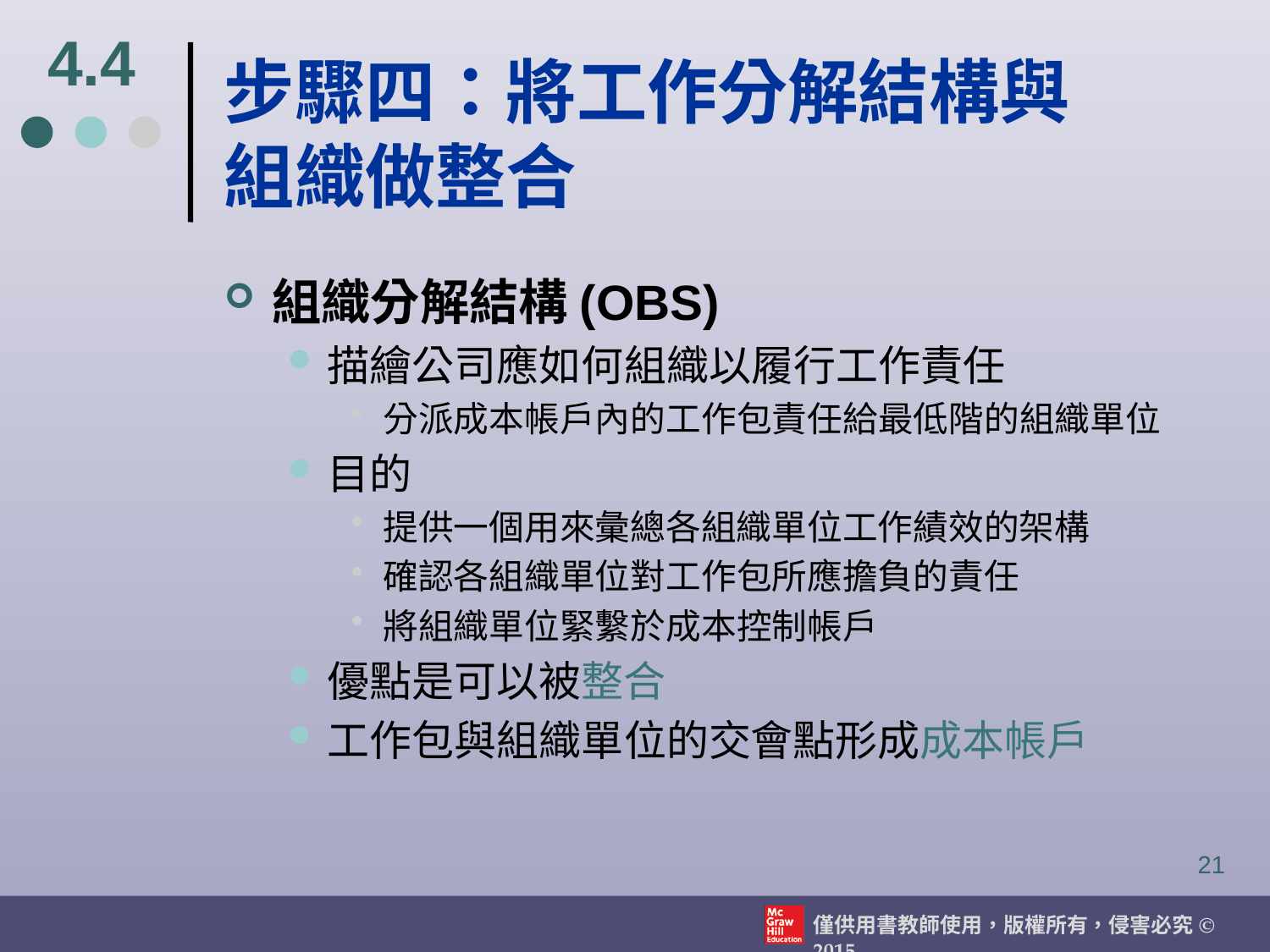

4.4
# 步驟四：將工作分解結構與組織做整合
組織分解結構(OBS)
描繪公司應如何組織以履行工作責任
分派成本帳戶內的工作包責任給最低階的組織單位
目的
提供一個用來彙總各組織單位工作績效的架構
確認各組織單位對工作包所應擔負的責任
將組織單位緊繫於成本控制帳戶
優點是可以被整合
工作包與組織單位的交會點形成成本帳戶
21